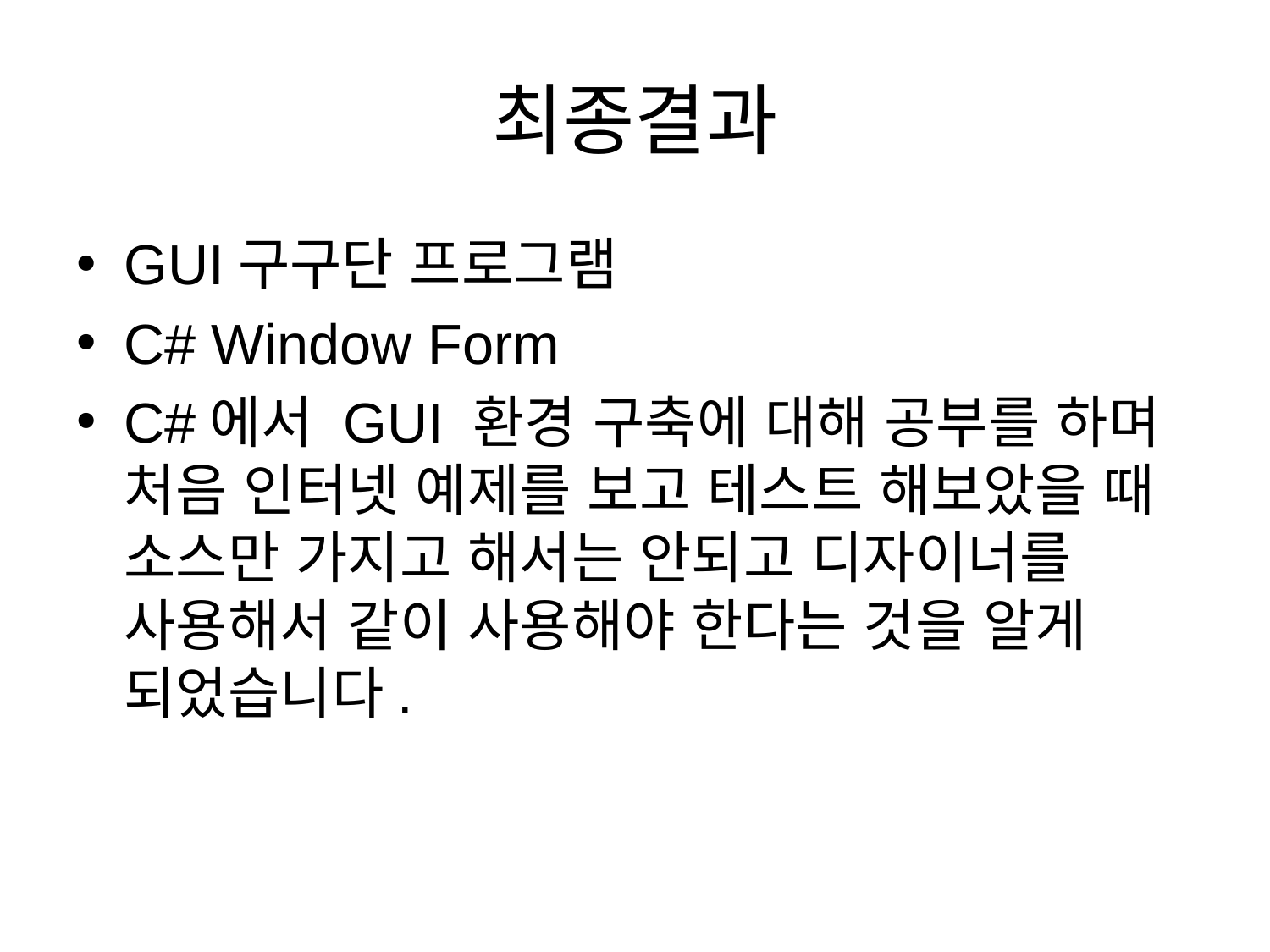

# 최종결과
GUI구구단 프로그램
C# Window Form
C#에서 GUI 환경 구축에 대해 공부를 하며 처음 인터넷 예제를 보고 테스트 해보았을 때 소스만 가지고 해서는 안되고 디자이너를 사용해서 같이 사용해야 한다는 것을 알게 되었습니다.